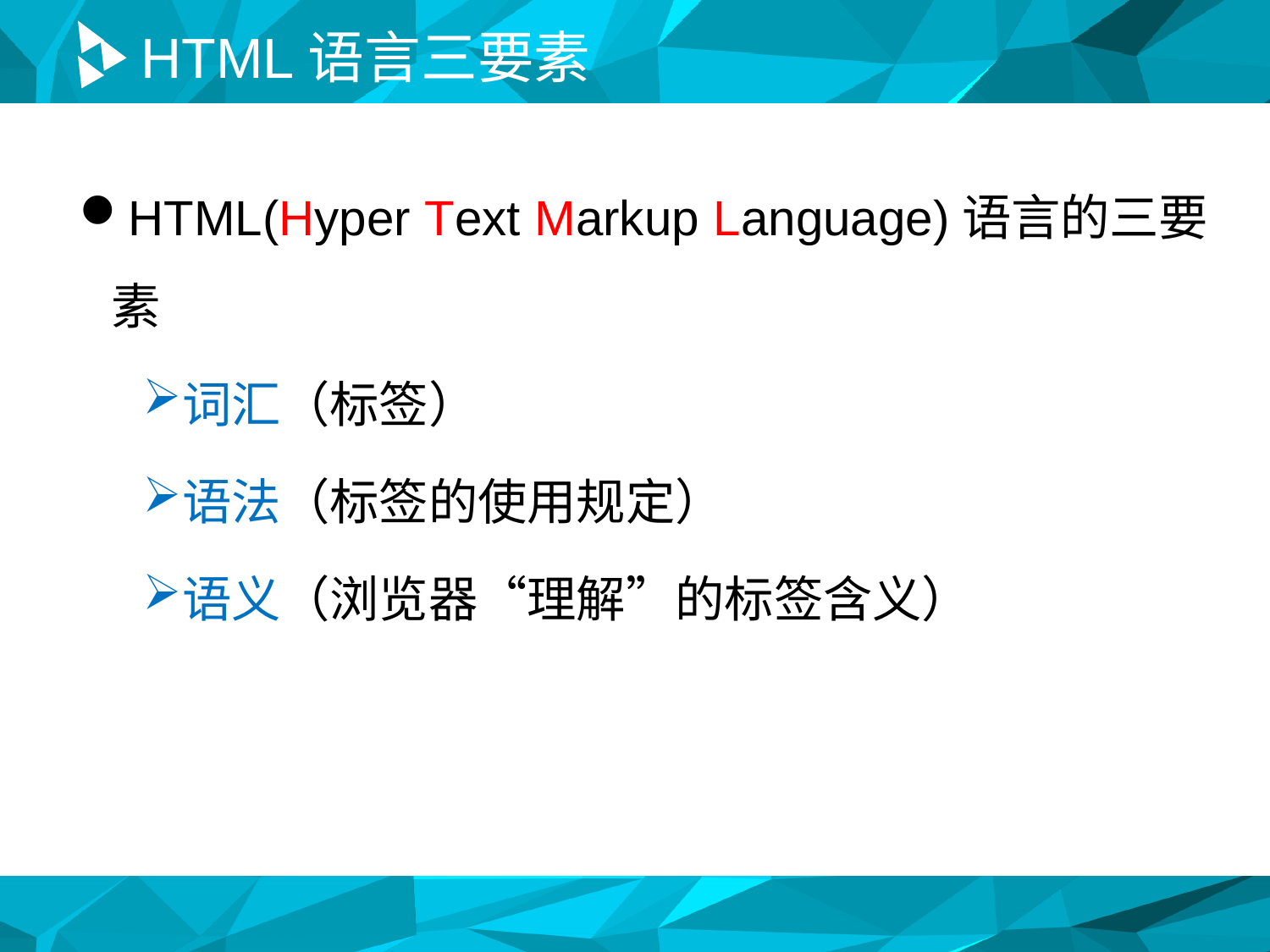

# HTML语言三要素
HTML(Hyper Text Markup Language)语言的三要素
词汇（标签）
语法（标签的使用规定）
语义（浏览器“理解”的标签含义）